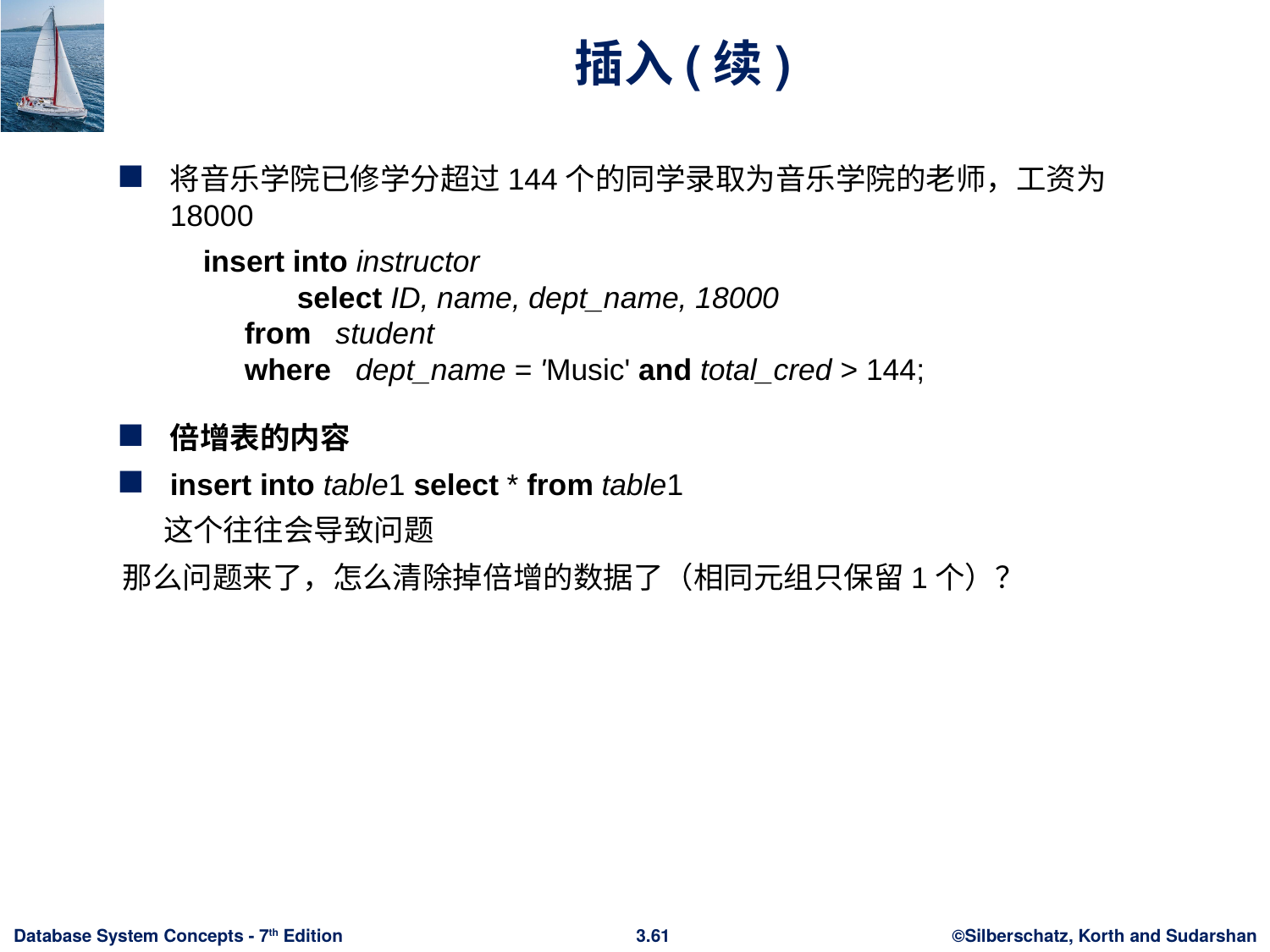

# 插入(续)
将音乐学院已修学分超过144个的同学录取为音乐学院的老师，工资为18000
	    insert into instructor
	select ID, name, dept_name, 18000
         from   student
         where   dept_name = 'Music' and total_cred > 144;

倍增表的内容
insert into table1 select * from table1
     这个往往会导致问题
那么问题来了，怎么清除掉倍增的数据了（相同元组只保留1个）？